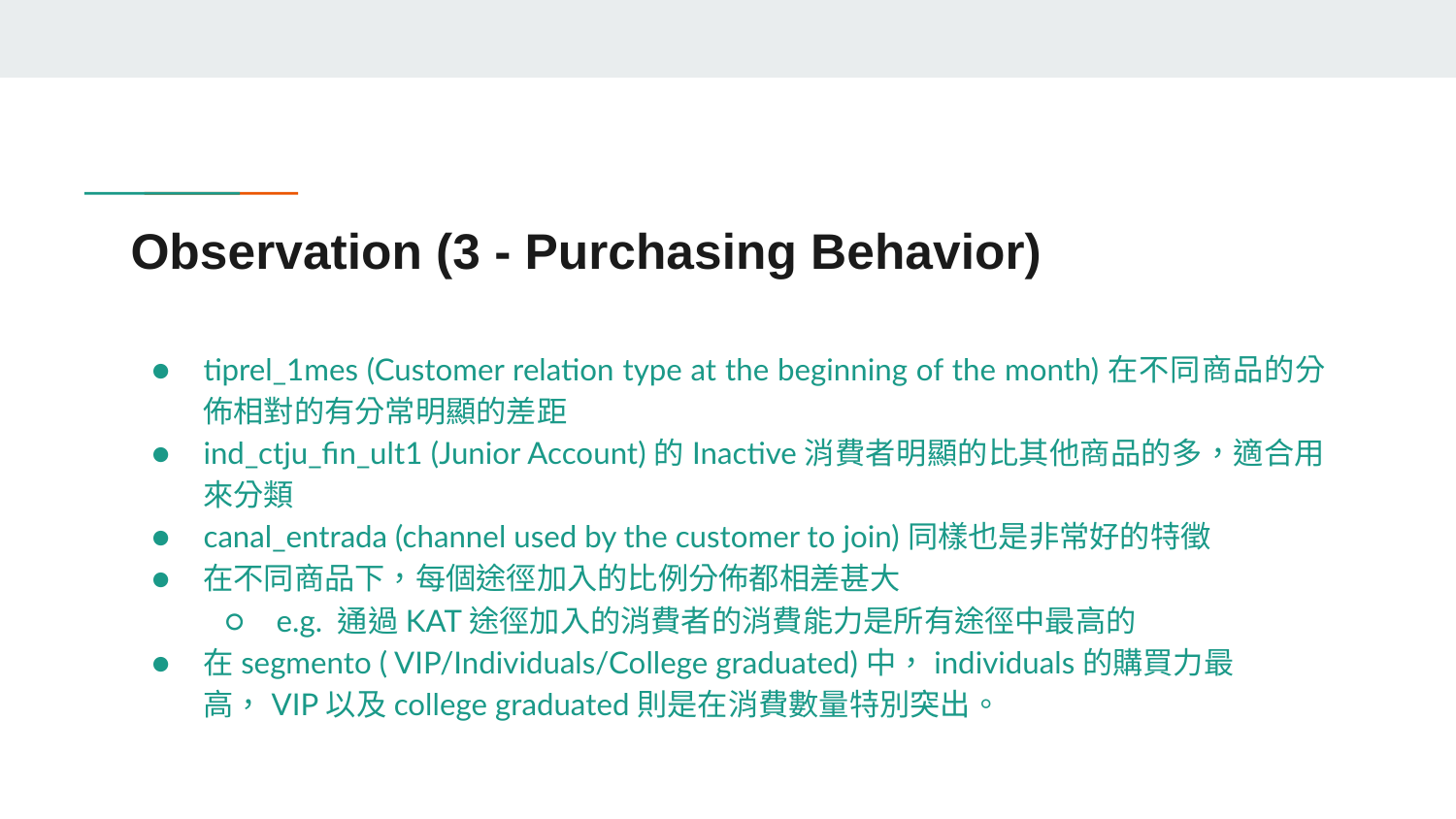

# Observation (3 - Purchasing Behavior)
tiprel_1mes (Customer relation type at the beginning of the month)在不同商品的分佈相對的有分常明顯的差距
ind_ctju_fin_ult1 (Junior Account)的Inactive消費者明顯的比其他商品的多，適合用來分類
canal_entrada (channel used by the customer to join)同樣也是非常好的特徵
在不同商品下，每個途徑加入的比例分佈都相差甚大
e.g. 通過KAT途徑加入的消費者的消費能力是所有途徑中最高的
在segmento ( VIP/Individuals/College graduated)中，individuals的購買力最高，VIP以及college graduated則是在消費數量特別突出。